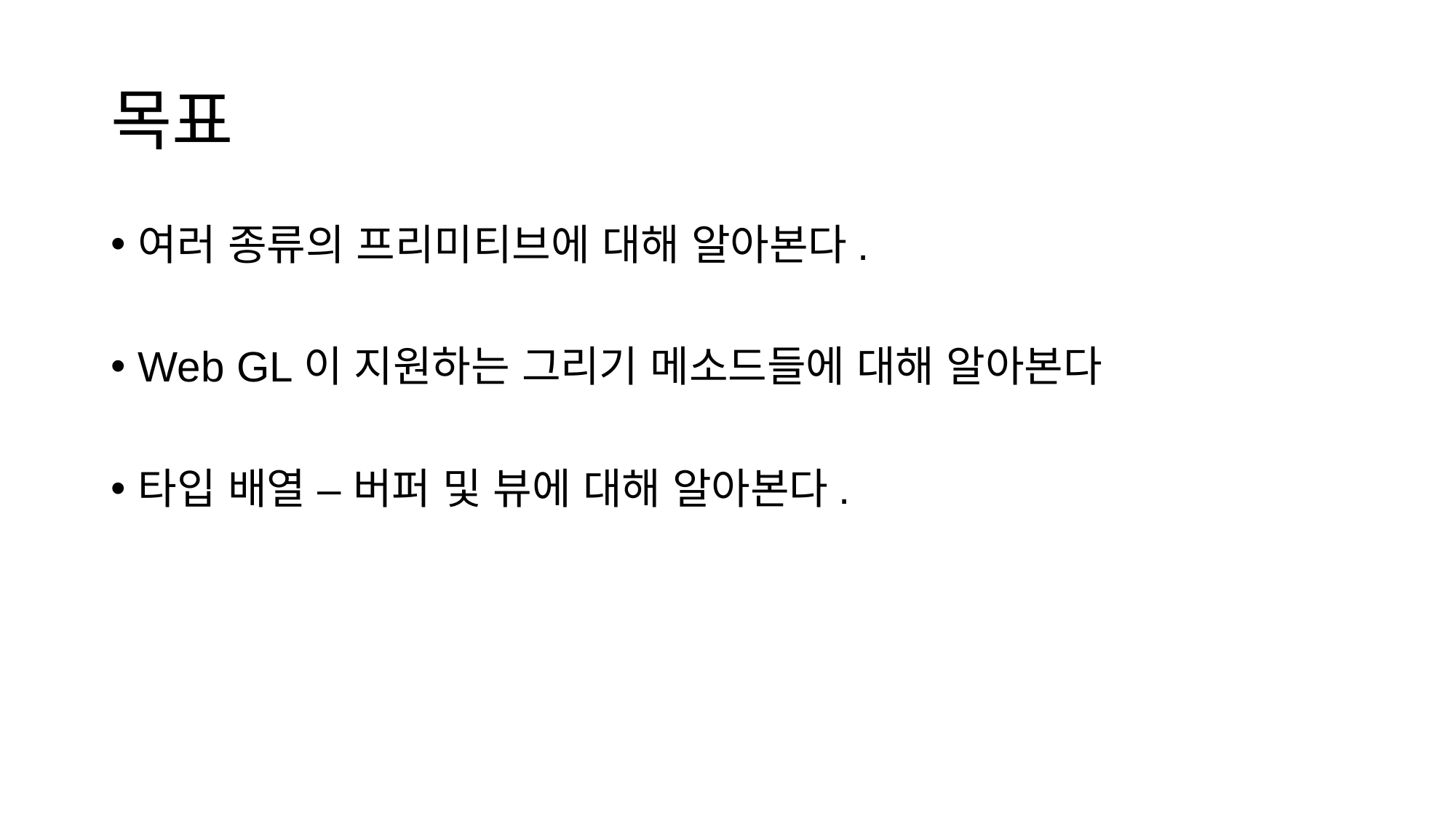

# 목표
여러 종류의 프리미티브에 대해 알아본다.

Web GL이 지원하는 그리기 메소드들에 대해 알아본다

타입 배열 – 버퍼 및 뷰에 대해 알아본다.